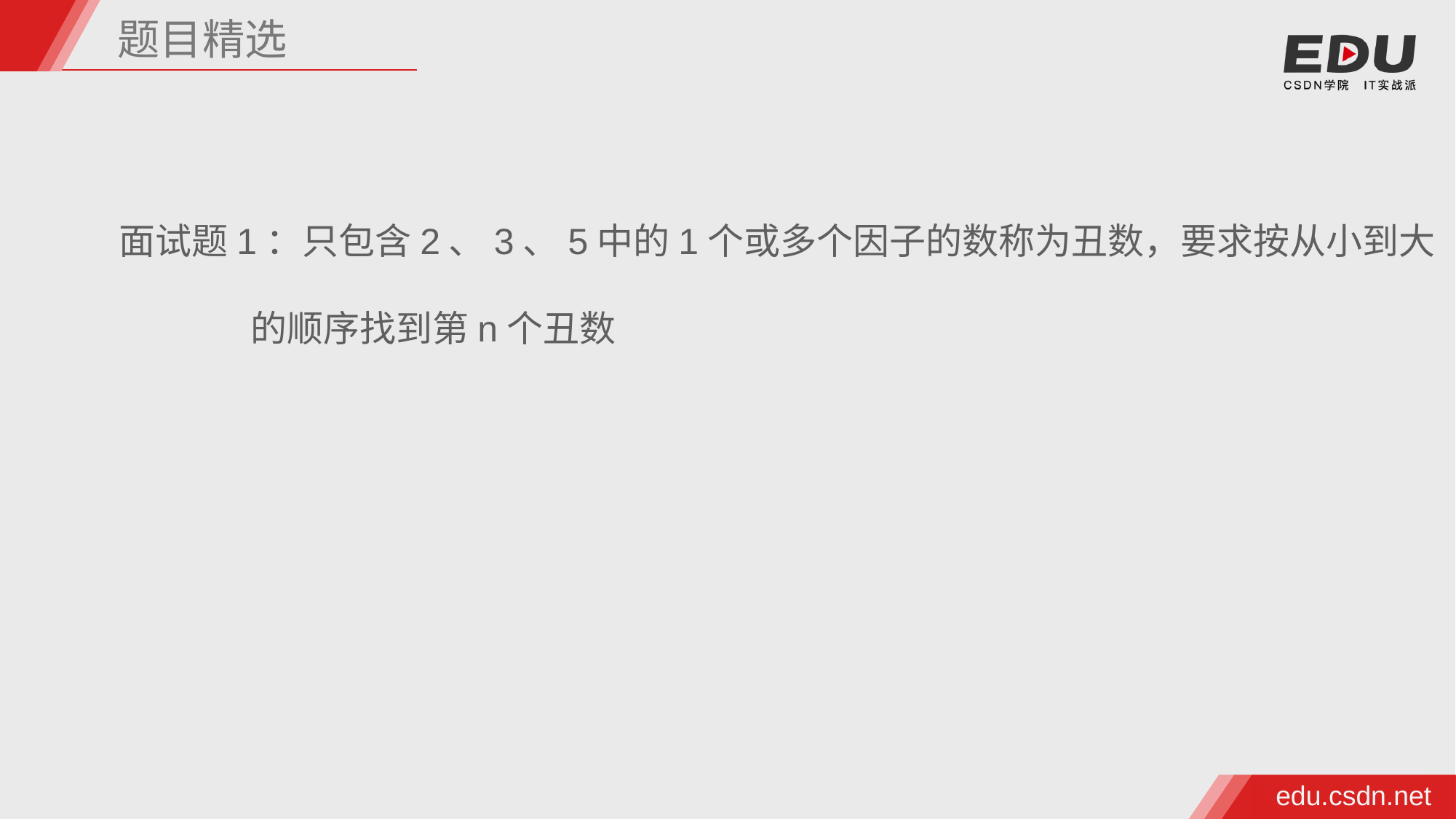

题目精选
面试题1：只包含2、3、5中的1个或多个因子的数称为丑数，要求按从小到大
               的顺序找到第n个丑数
edu.csdn.net